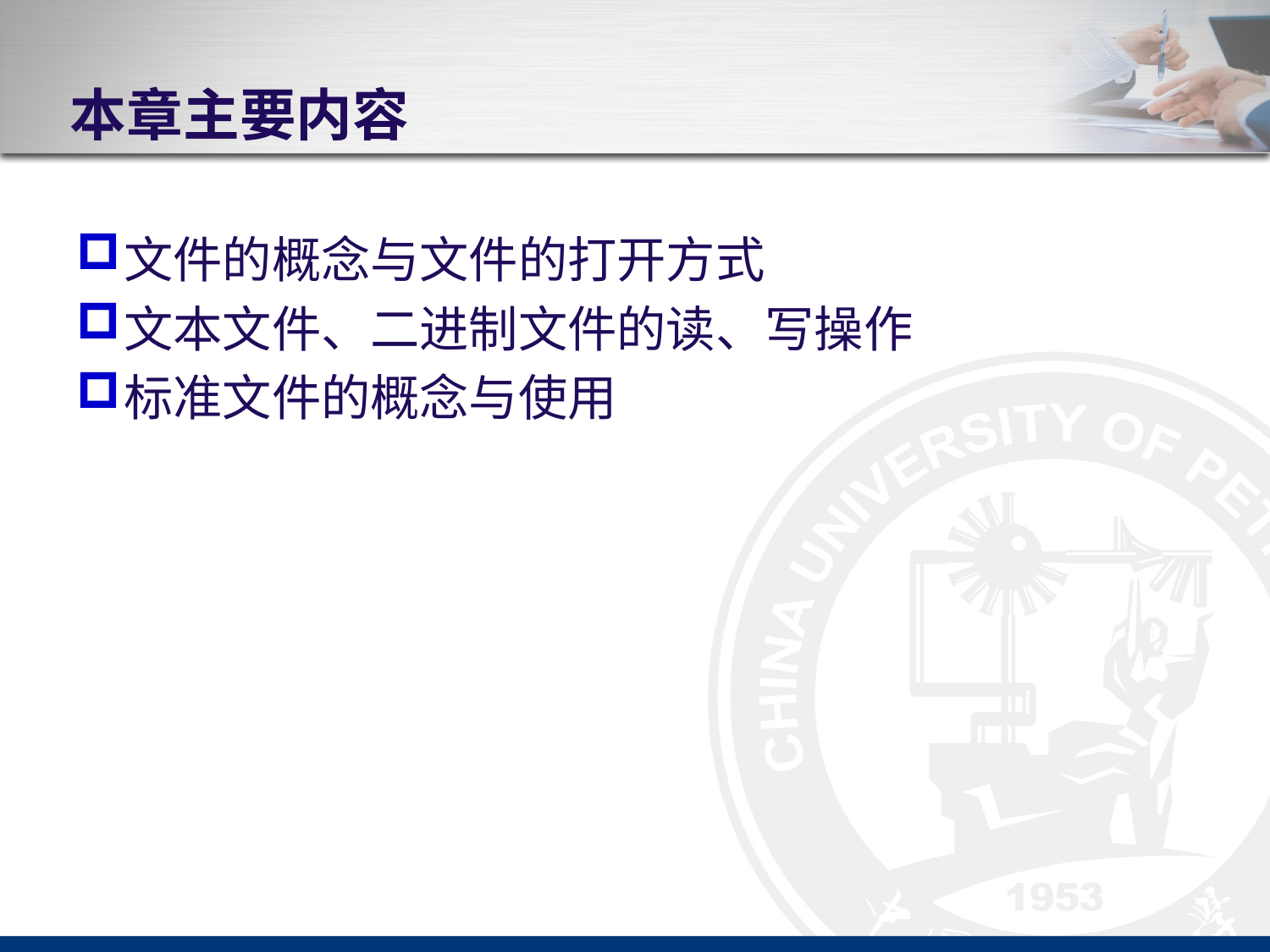

# 本章主要内容
文件的概念与文件的打开方式
文本文件、二进制文件的读、写操作
标准文件的概念与使用